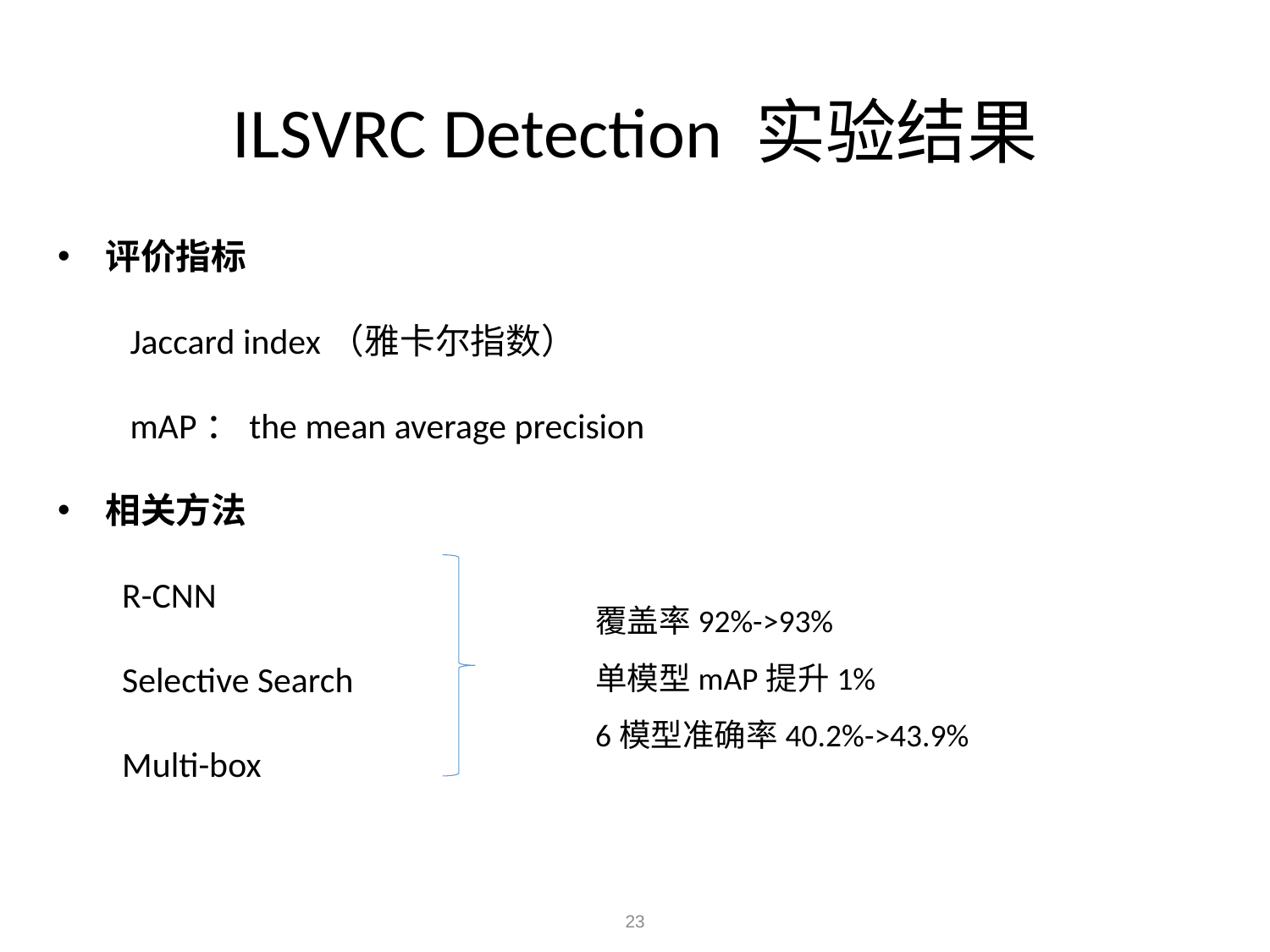

ILSVRC Detection 实验结果
评价指标
         Jaccard index（雅卡尔指数）
         mAP：the mean average precision
相关方法
        R-CNN
        Selective Search
        Multi-box

覆盖率92%->93%
单模型mAP提升1%
6模型准确率40.2%->43.9%
23